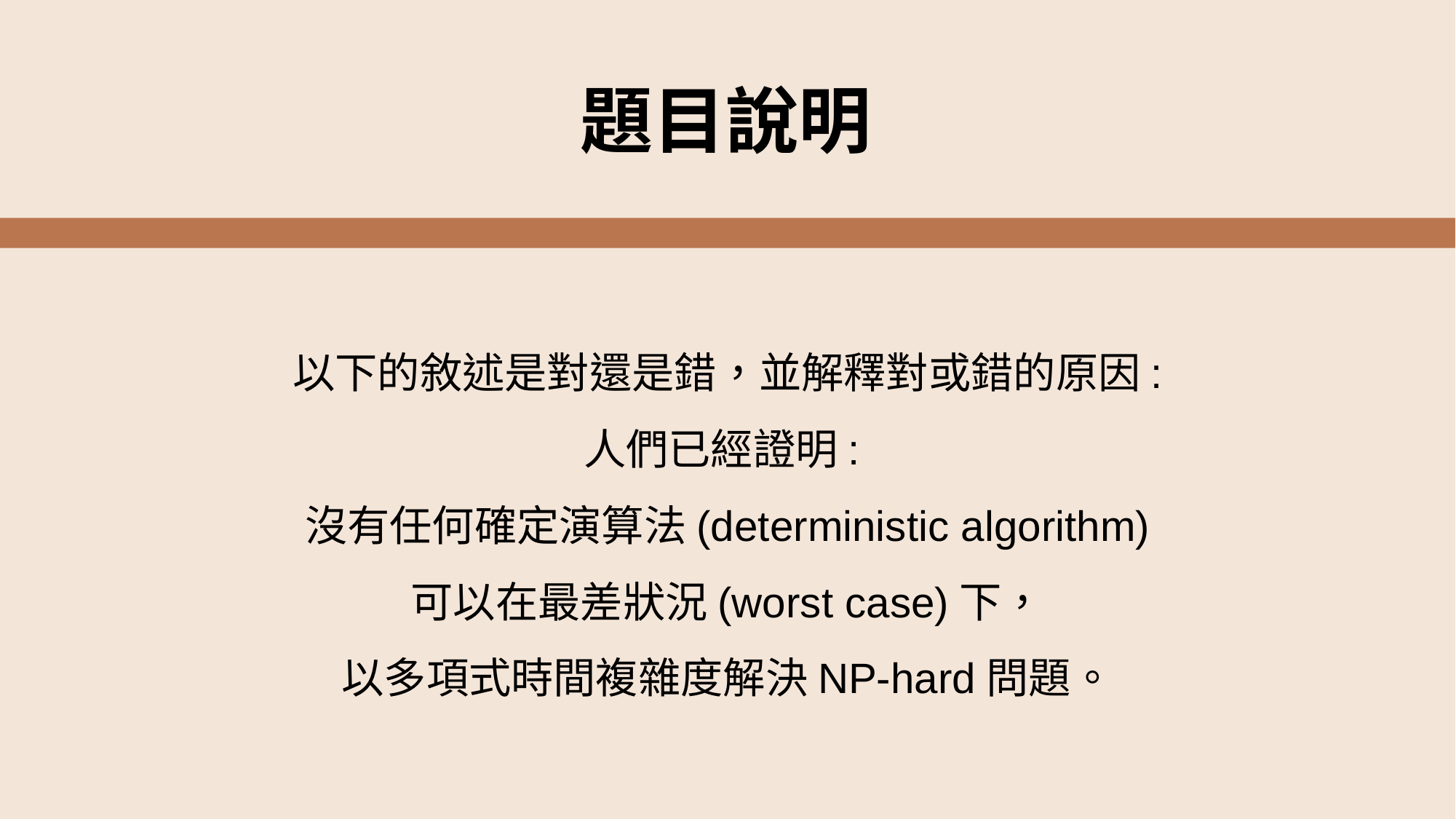

題目說明

以下的敘述是對還是錯，並解釋對或錯的原因:
人們已經證明:
沒有任何確定演算法(deterministic algorithm)
可以在最差狀況(worst case)下，
以多項式時間複雜度解決NP-hard問題。